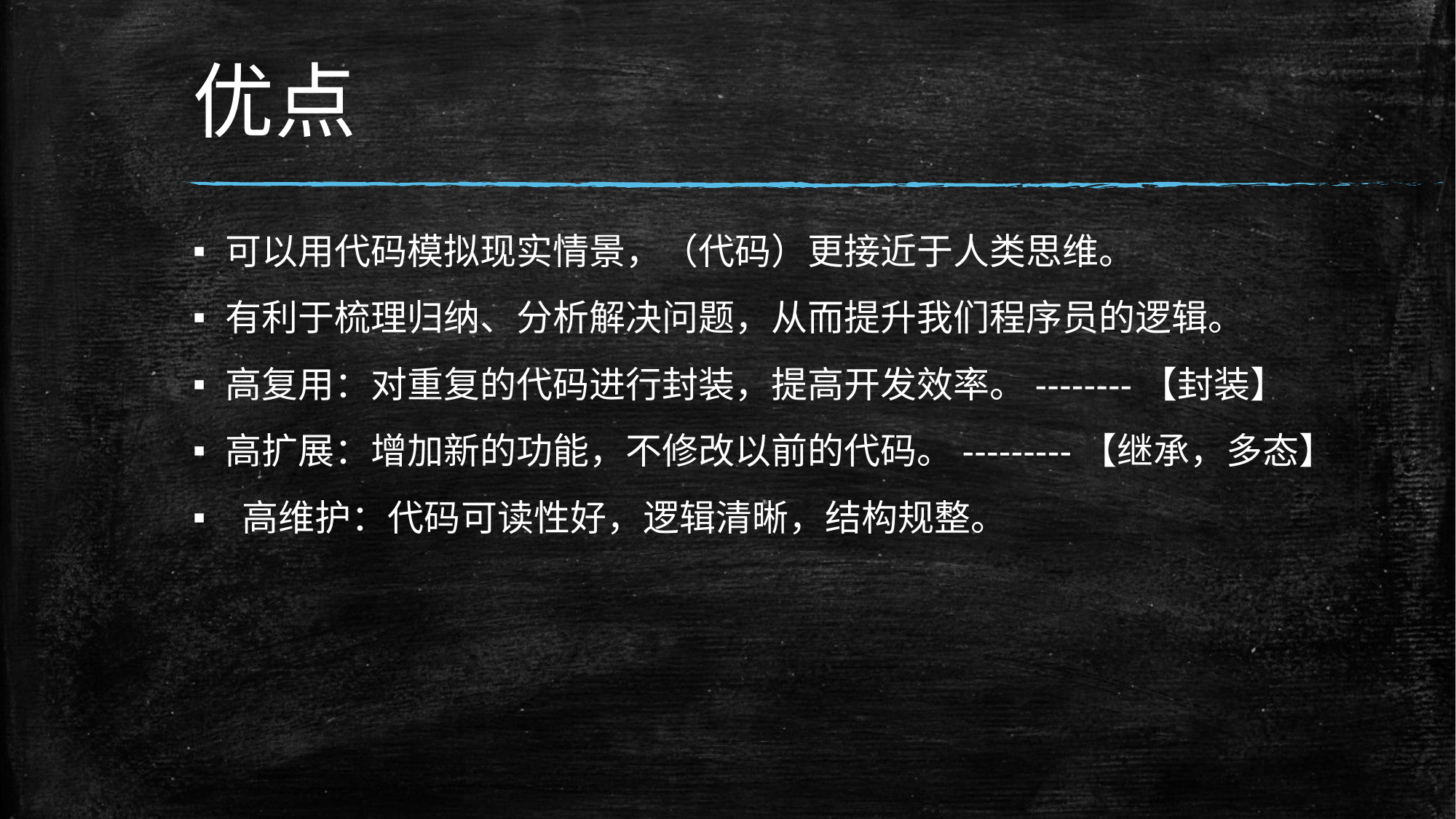

# 优点
可以用代码模拟现实情景，（代码）更接近于人类思维。
有利于梳理归纳、分析解决问题，从而提升我们程序员的逻辑。
高复用：对重复的代码进行封装，提高开发效率。--------【封装】
高扩展：增加新的功能，不修改以前的代码。---------【继承，多态】
 高维护：代码可读性好，逻辑清晰，结构规整。